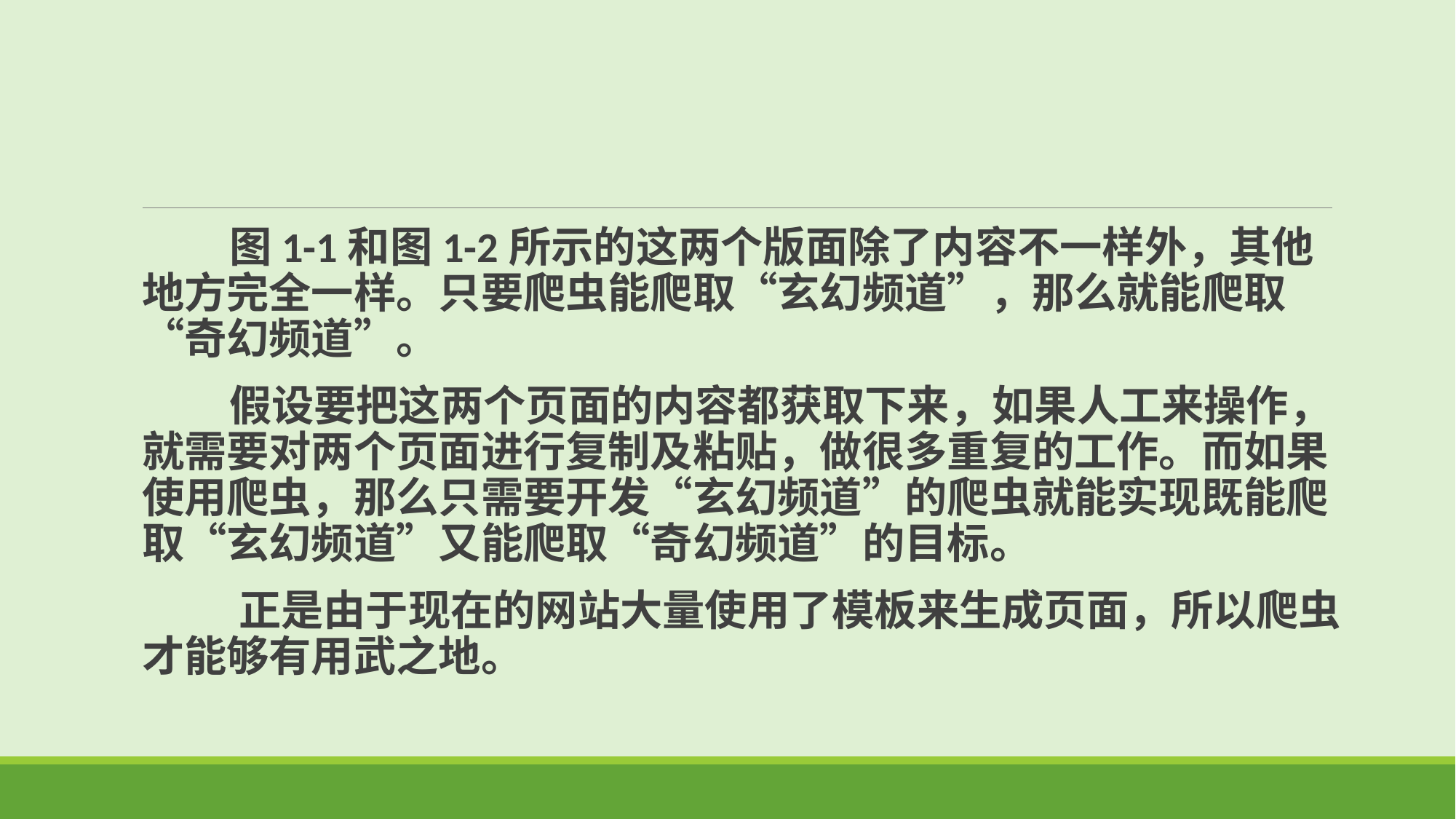

图1-1和图1-2所示的这两个版面除了内容不一样外，其他地方完全一样。只要爬虫能爬取“玄幻频道”，那么就能爬取“奇幻频道”。
        假设要把这两个页面的内容都获取下来，如果人工来操作，就需要对两个页面进行复制及粘贴，做很多重复的工作。而如果使用爬虫，那么只需要开发“玄幻频道”的爬虫就能实现既能爬取“玄幻频道”又能爬取“奇幻频道”的目标。
         正是由于现在的网站大量使用了模板来生成页面，所以爬虫才能够有用武之地。